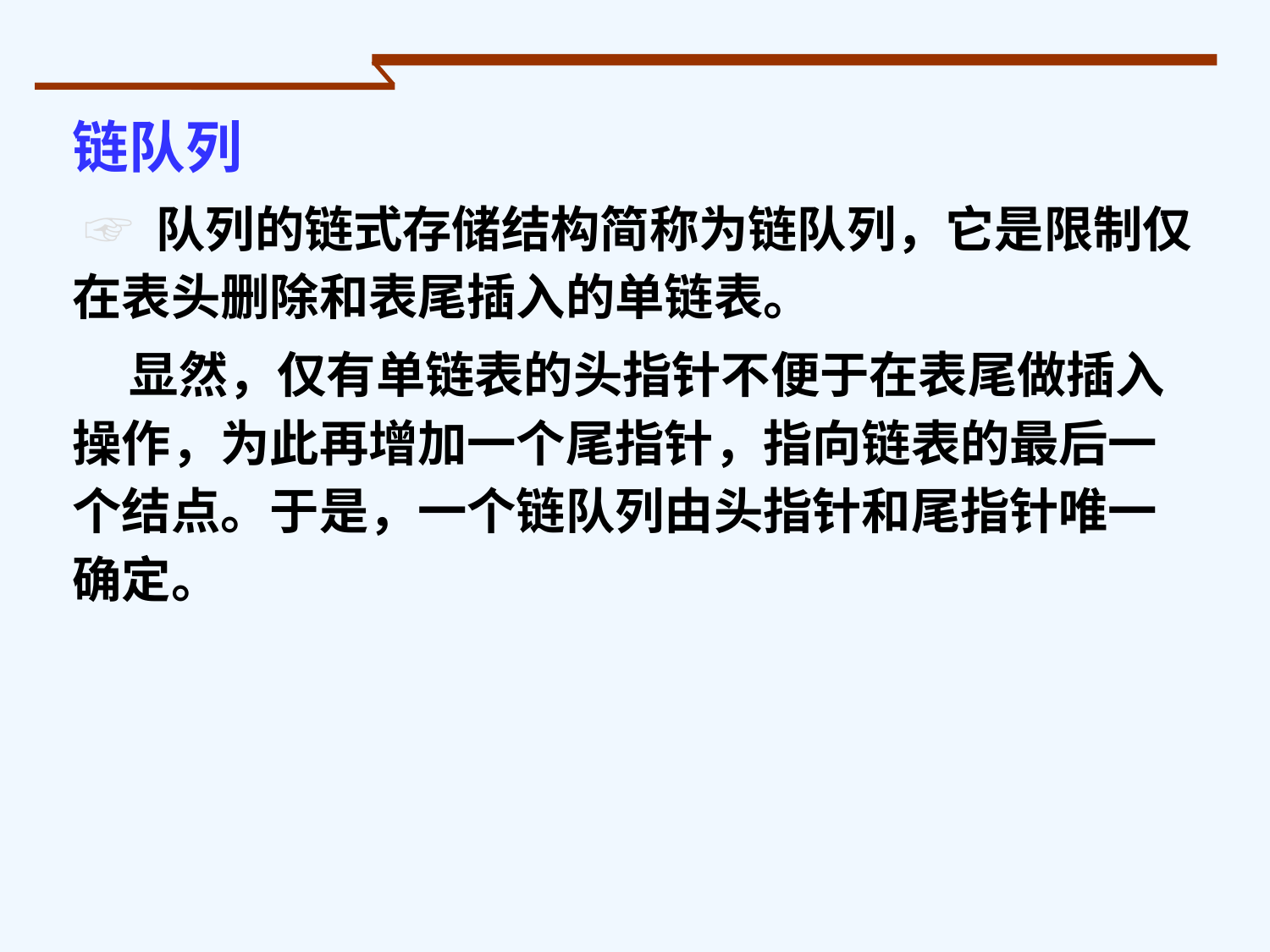

链队列
 ☞ 队列的链式存储结构简称为链队列，它是限制仅在表头删除和表尾插入的单链表。
    显然，仅有单链表的头指针不便于在表尾做插入操作，为此再增加一个尾指针，指向链表的最后一个结点。于是，一个链队列由头指针和尾指针唯一确定。